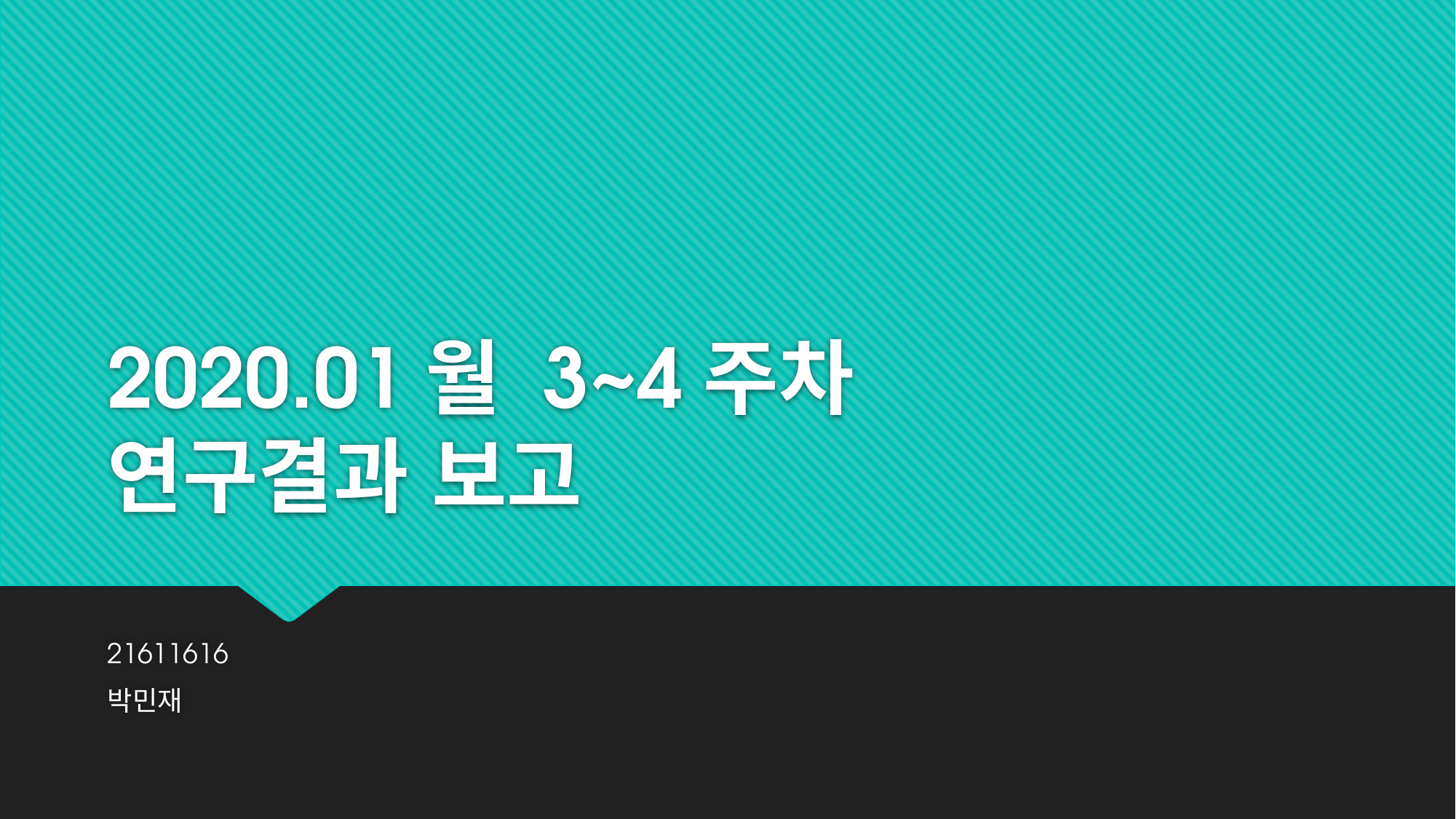

# 2020.01월 3~4주차 연구결과 보고
21611616
박민재